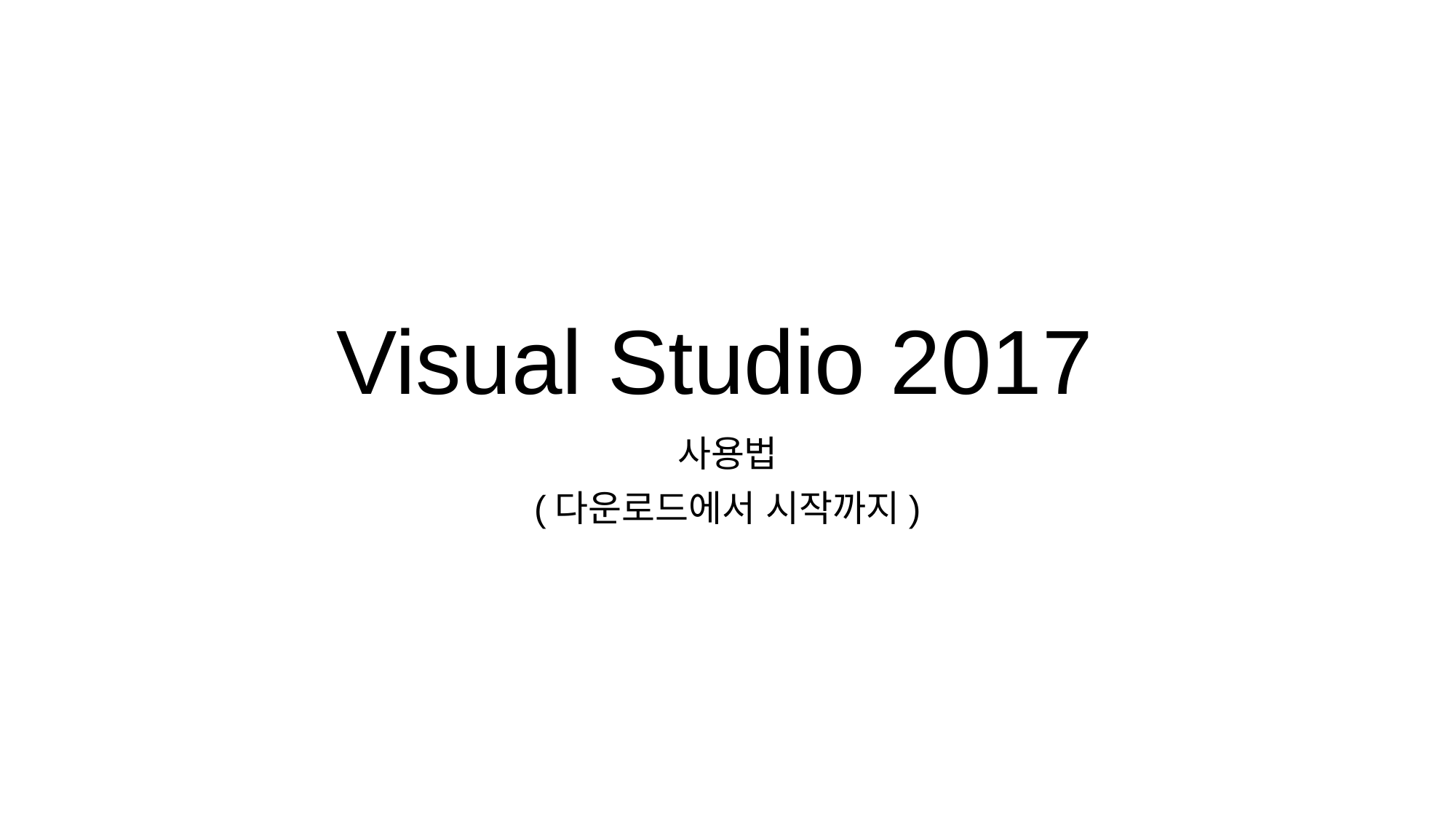

# Visual Studio 2017
사용법
(다운로드에서 시작까지)